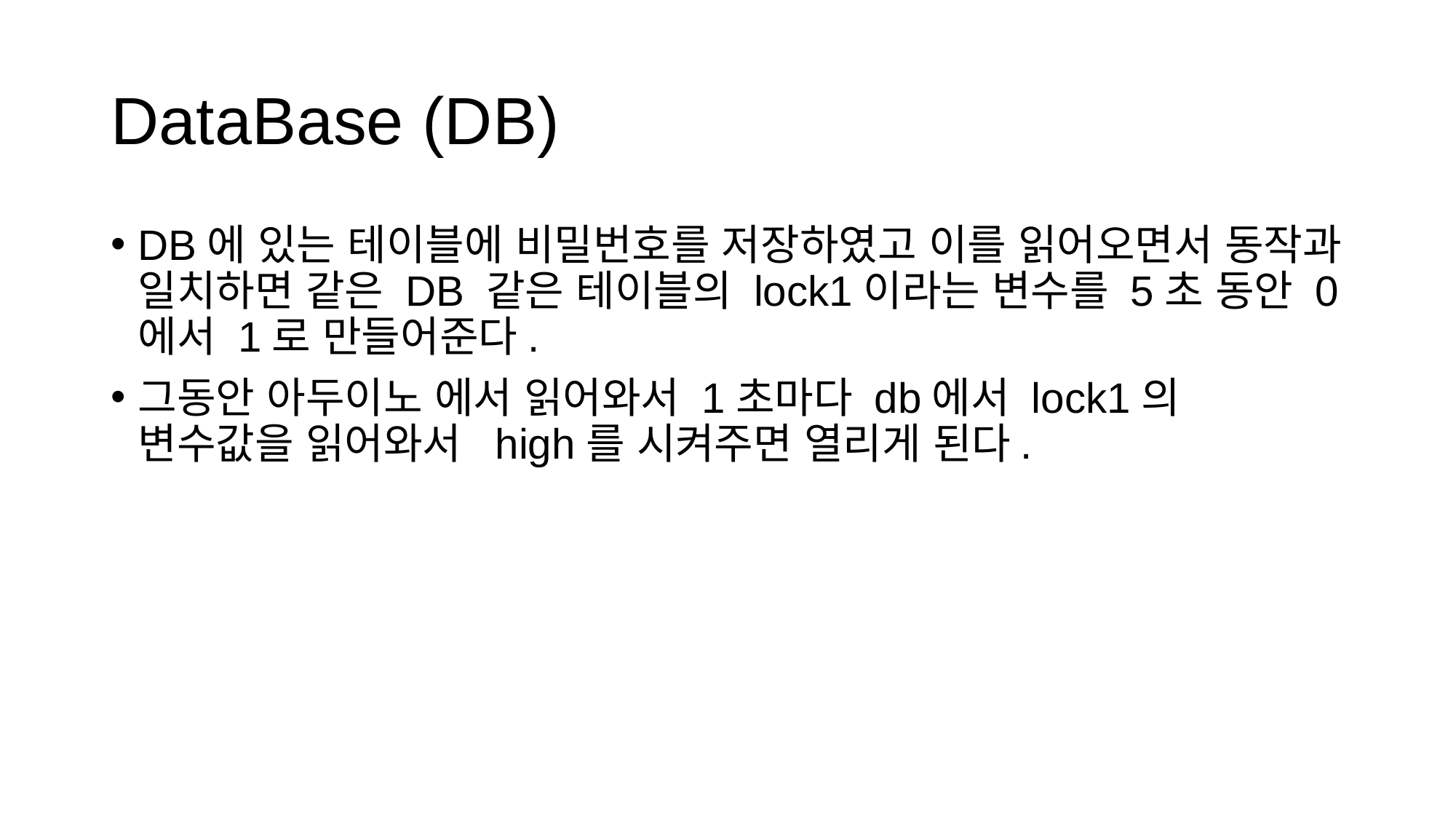

# DataBase (DB)
DB에 있는 테이블에 비밀번호를 저장하였고 이를 읽어오면서 동작과 일치하면 같은 DB 같은 테이블의 lock1이라는 변수를 5초 동안 0에서 1로 만들어준다.
그동안 아두이노 에서 읽어와서 1초마다 db에서 lock1의 변수값을 읽어와서  high를 시켜주면 열리게 된다.